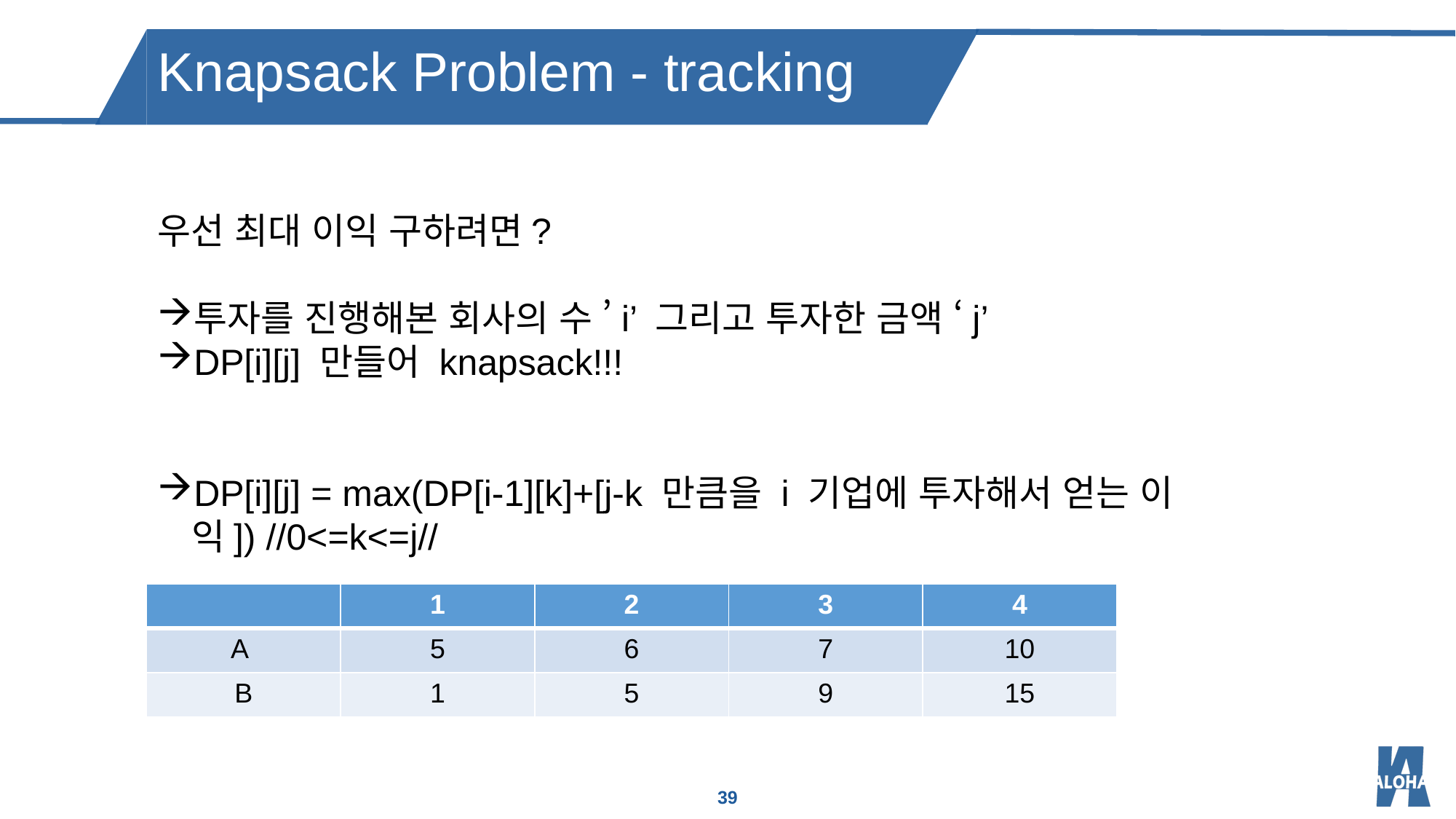

Knapsack Problem - tracking
우선 최대 이익 구하려면?

투자를 진행해본 회사의 수 ’i’ 그리고 투자한 금액 ‘j’
DP[i][j] 만들어 knapsack!!!

DP[i][j] = max(DP[i-1][k]+[j-k 만큼을 i 기업에 투자해서 얻는 이익]) //0<=k<=j//
|  | 1 | 2 | 3 | 4 |
| --- | --- | --- | --- | --- |
| A | 5 | 6 | 7 | 10 |
| B | 1 | 5 | 9 | 15 |
39